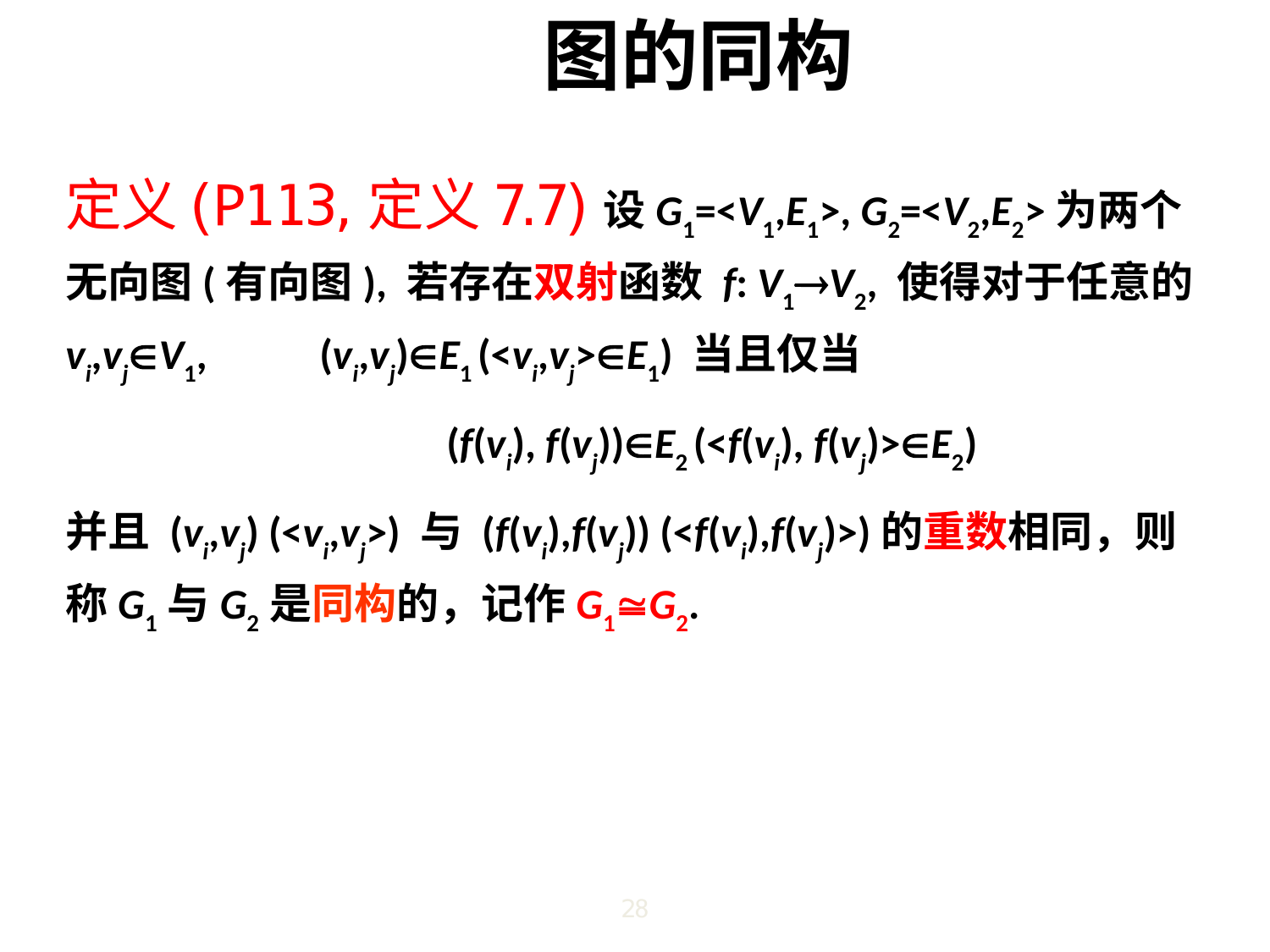

# 图的同构
定义(P113,定义7.7)设G1=<V1,E1>, G2=<V2,E2>为两个无向图(有向图), 若存在双射函数 f: V1→V2, 使得对于任意的vi,vj∈V1, 	(vi,vj)∈E1 (<vi,vj>∈E1) 当且仅当
			(f(vi), f(vj))∈E2 (<f(vi), f(vj)>∈E2)
并且 (vi,vj) (<vi,vj>) 与 (f(vi),f(vj)) (<f(vi),f(vj)>)的重数相同，则称G1与G2是同构的，记作G1≅G2.
28